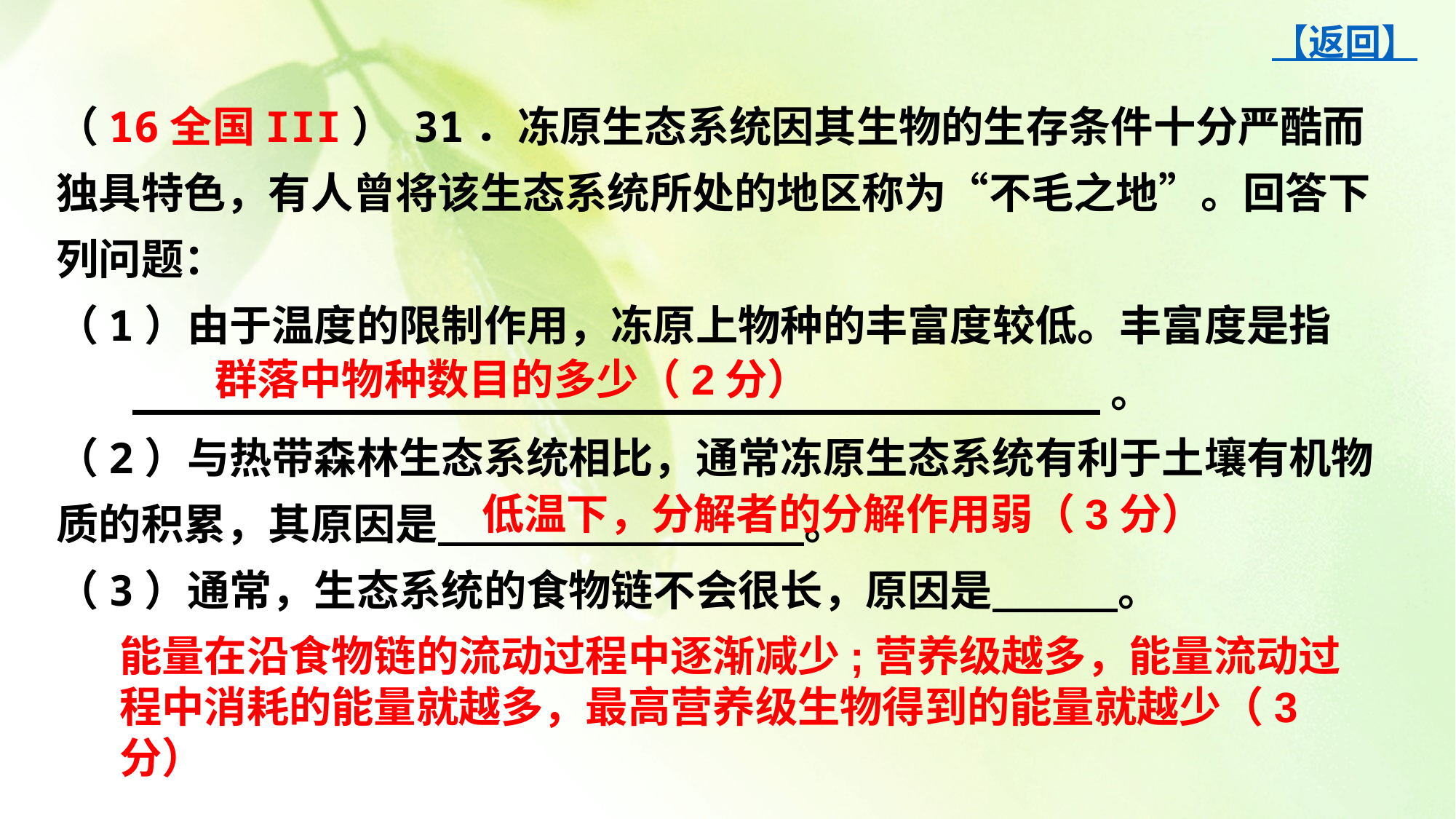

【返回】
（16全国III） 31．冻原生态系统因其生物的生存条件十分严酷而独具特色，有人曾将该生态系统所处的地区称为“不毛之地”。回答下列问题：
（1）由于温度的限制作用，冻原上物种的丰富度较低。丰富度是指
   ______________________________________。
（2）与热带森林生态系统相比，通常冻原生态系统有利于土壤有机物质的积累，其原因是                                      。
（3）通常，生态系统的食物链不会很长，原因是             。
群落中物种数目的多少（2分）
低温下，分解者的分解作用弱（3分）
能量在沿食物链的流动过程中逐渐减少;营养级越多，能量流动过程中消耗的能量就越多，最高营养级生物得到的能量就越少（3分）